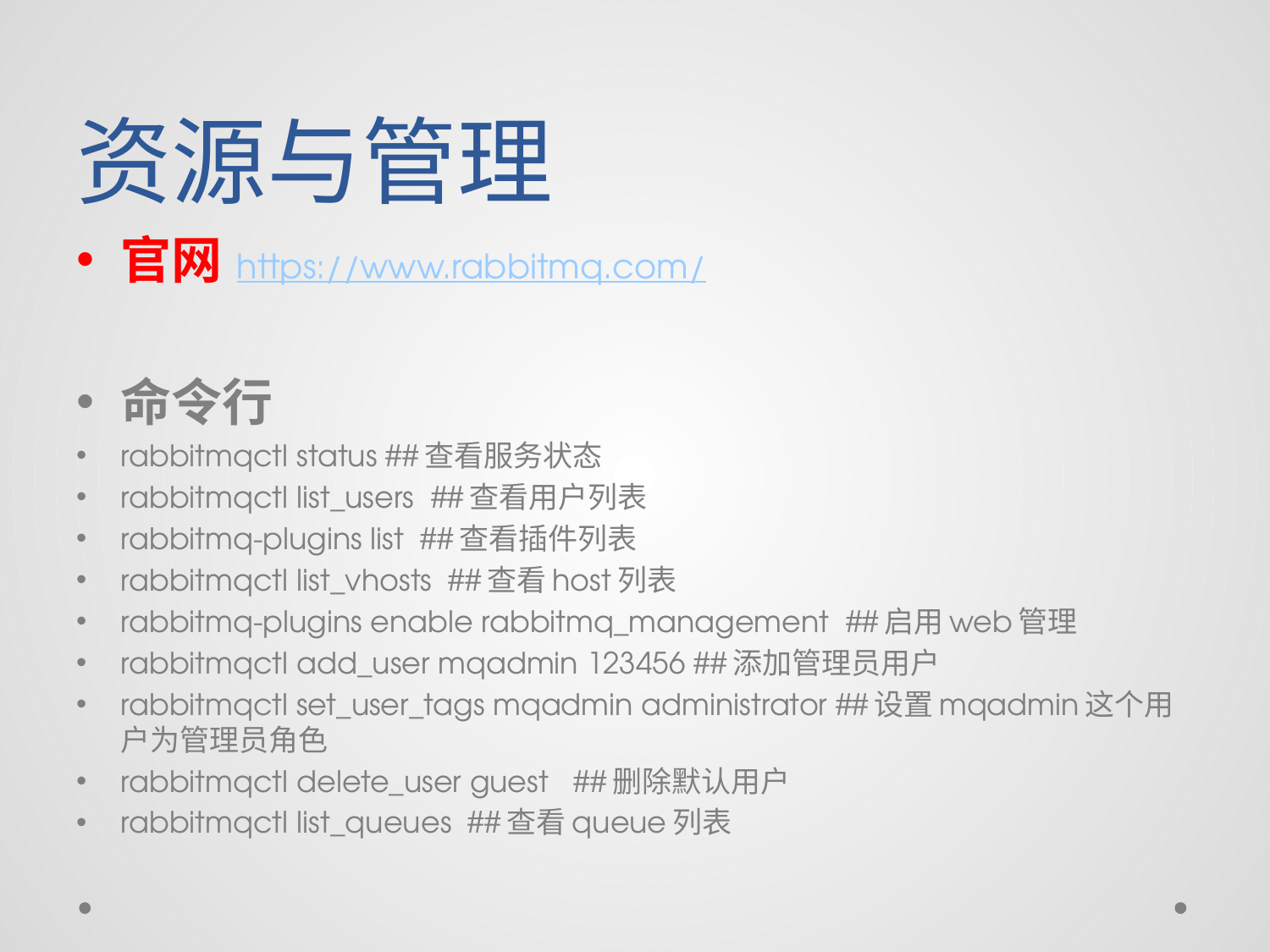

# 资源与管理
官网 https://www.rabbitmq.com/

命令行
rabbitmqctl status ##查看服务状态
rabbitmqctl list_users  ##查看用户列表
rabbitmq-plugins list  ##查看插件列表
rabbitmqctl list_vhosts  ##查看host列表
rabbitmq-plugins enable rabbitmq_management  ##启用web管理
rabbitmqctl add_user mqadmin 123456 ##添加管理员用户
rabbitmqctl set_user_tags mqadmin administrator ##设置mqadmin这个用户为管理员角色
rabbitmqctl delete_user guest   ##删除默认用户
rabbitmqctl list_queues  ##查看queue列表